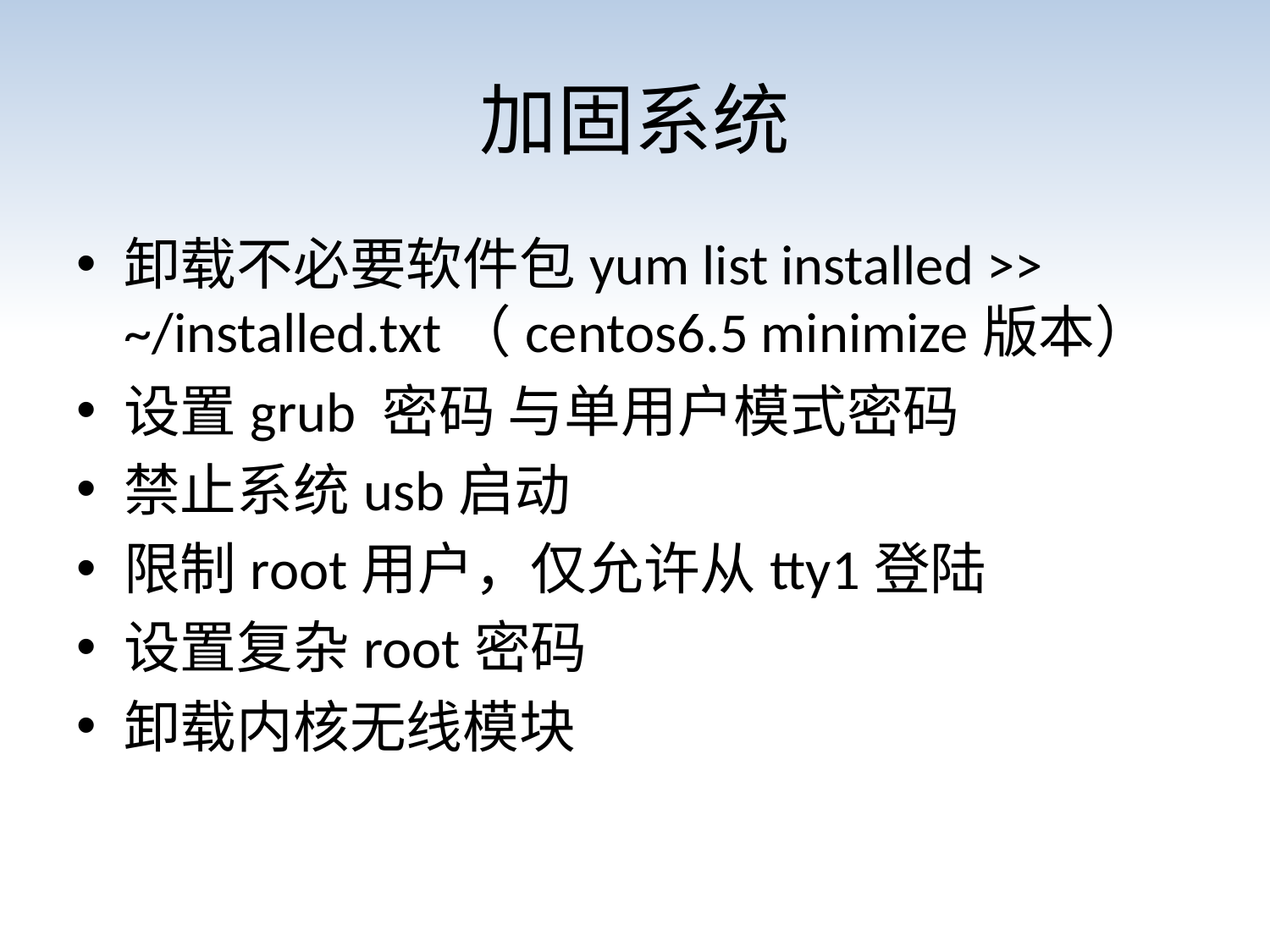

# 加固系统
卸载不必要软件包yum list installed >> ~/installed.txt（centos6.5 minimize版本）
设置grub 密码 与单用户模式密码
禁止系统usb启动
限制root用户，仅允许从tty1登陆
设置复杂root密码
卸载内核无线模块